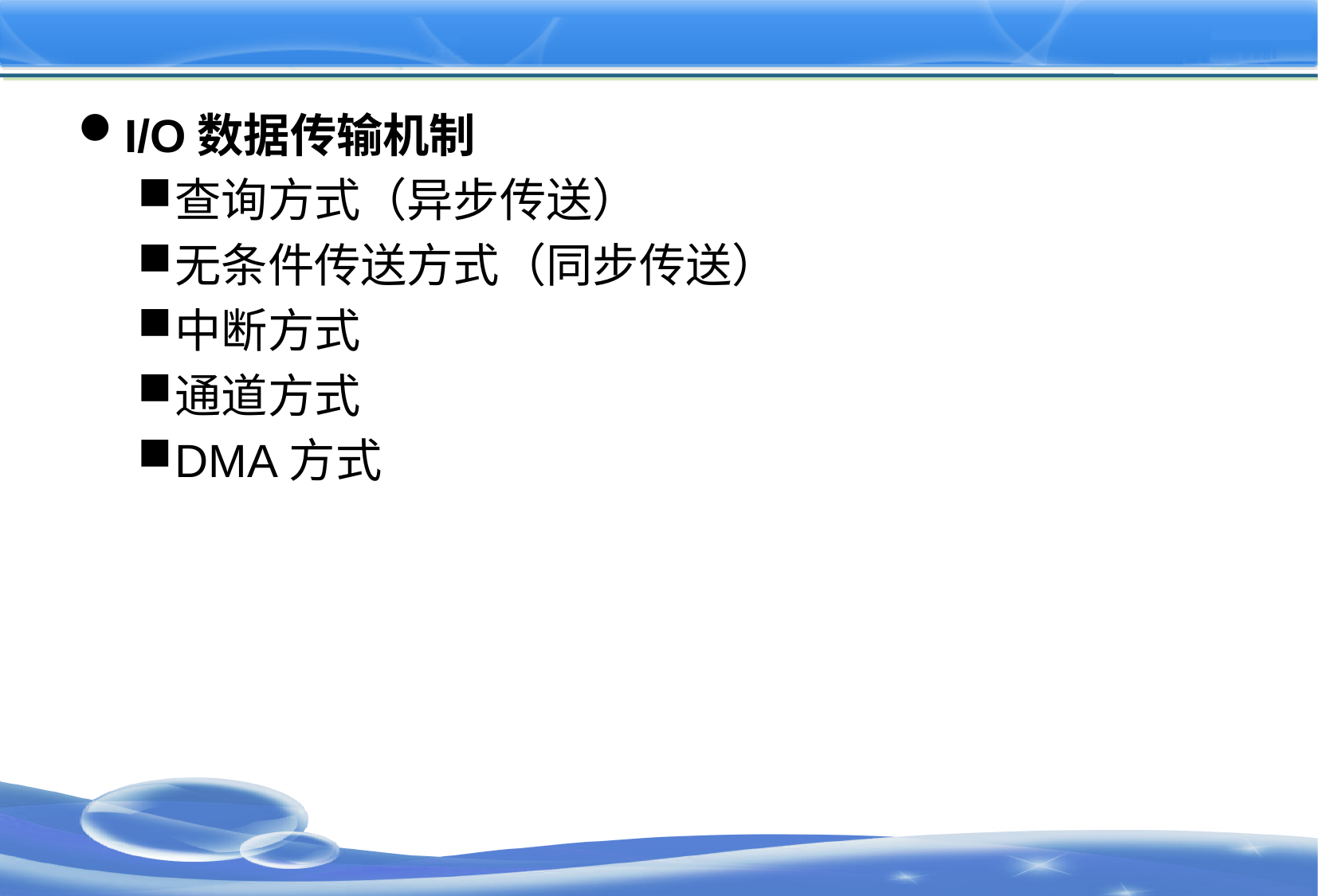

#
I/O数据传输机制
查询方式（异步传送）
无条件传送方式（同步传送）
中断方式
通道方式
DMA方式